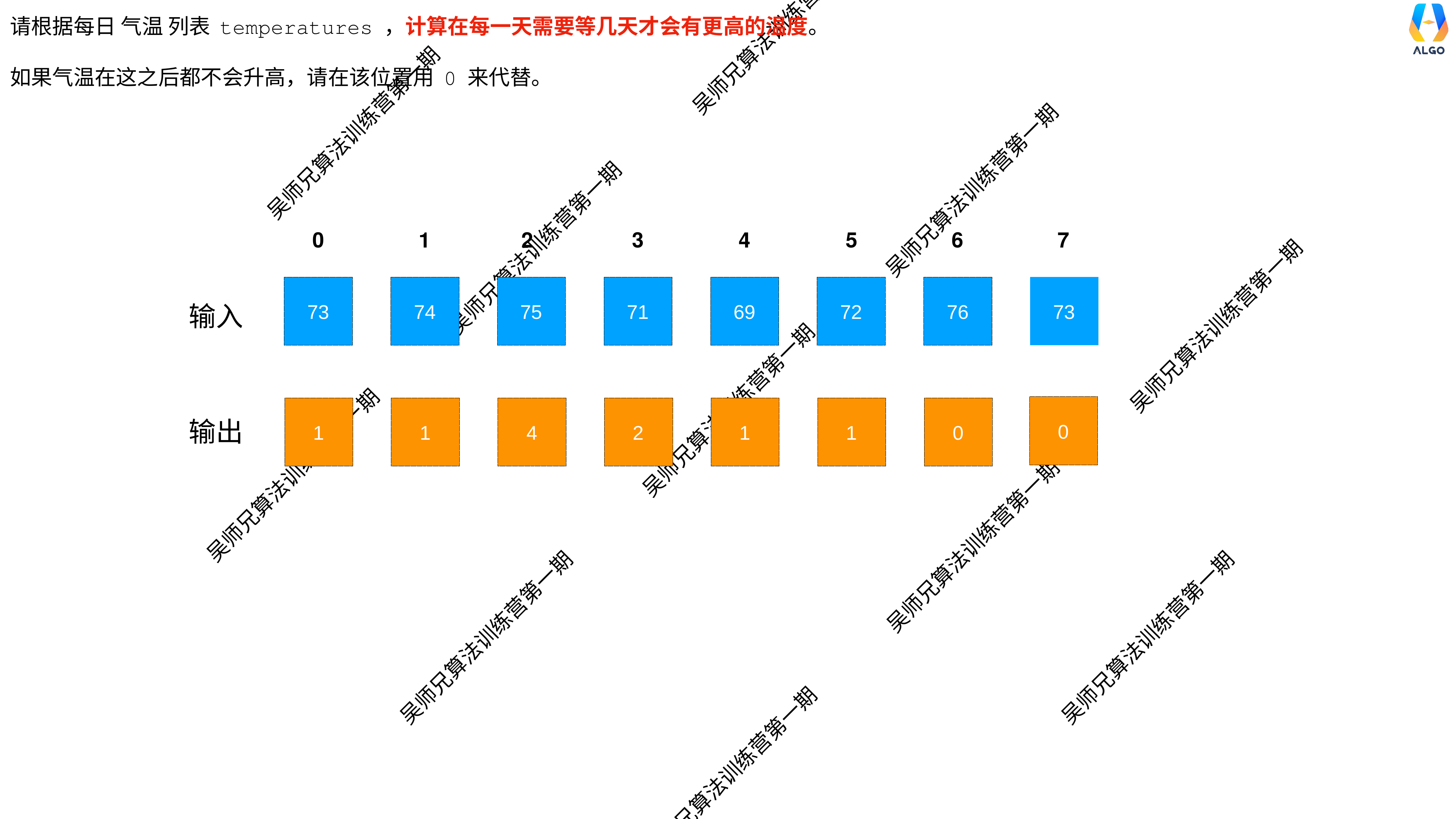

0
1
2
3
4
5
6
7
73
74
75
71
69
72
76
73
输入
0
1
1
4
2
1
1
0
输出